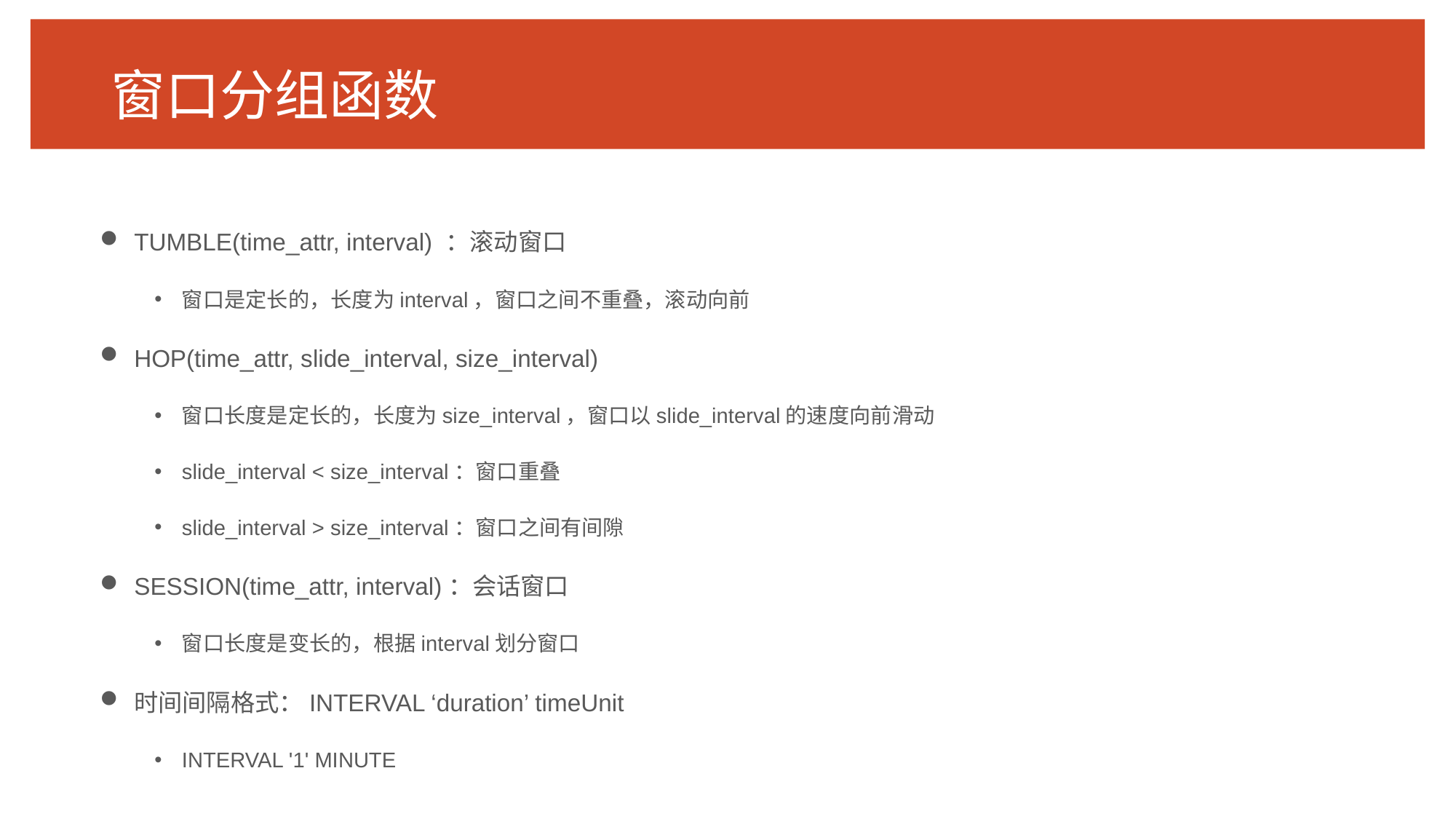

# 窗口分组函数
TUMBLE(time_attr, interval) ：滚动窗口
窗口是定长的，长度为interval，窗口之间不重叠，滚动向前
HOP(time_attr, slide_interval, size_interval)
窗口长度是定长的，长度为size_interval，窗口以slide_interval的速度向前滑动
slide_interval < size_interval：窗口重叠
slide_interval > size_interval：窗口之间有间隙
SESSION(time_attr, interval)：会话窗口
窗口长度是变长的，根据interval划分窗口
时间间隔格式：INTERVAL ‘duration’ timeUnit
INTERVAL '1' MINUTE